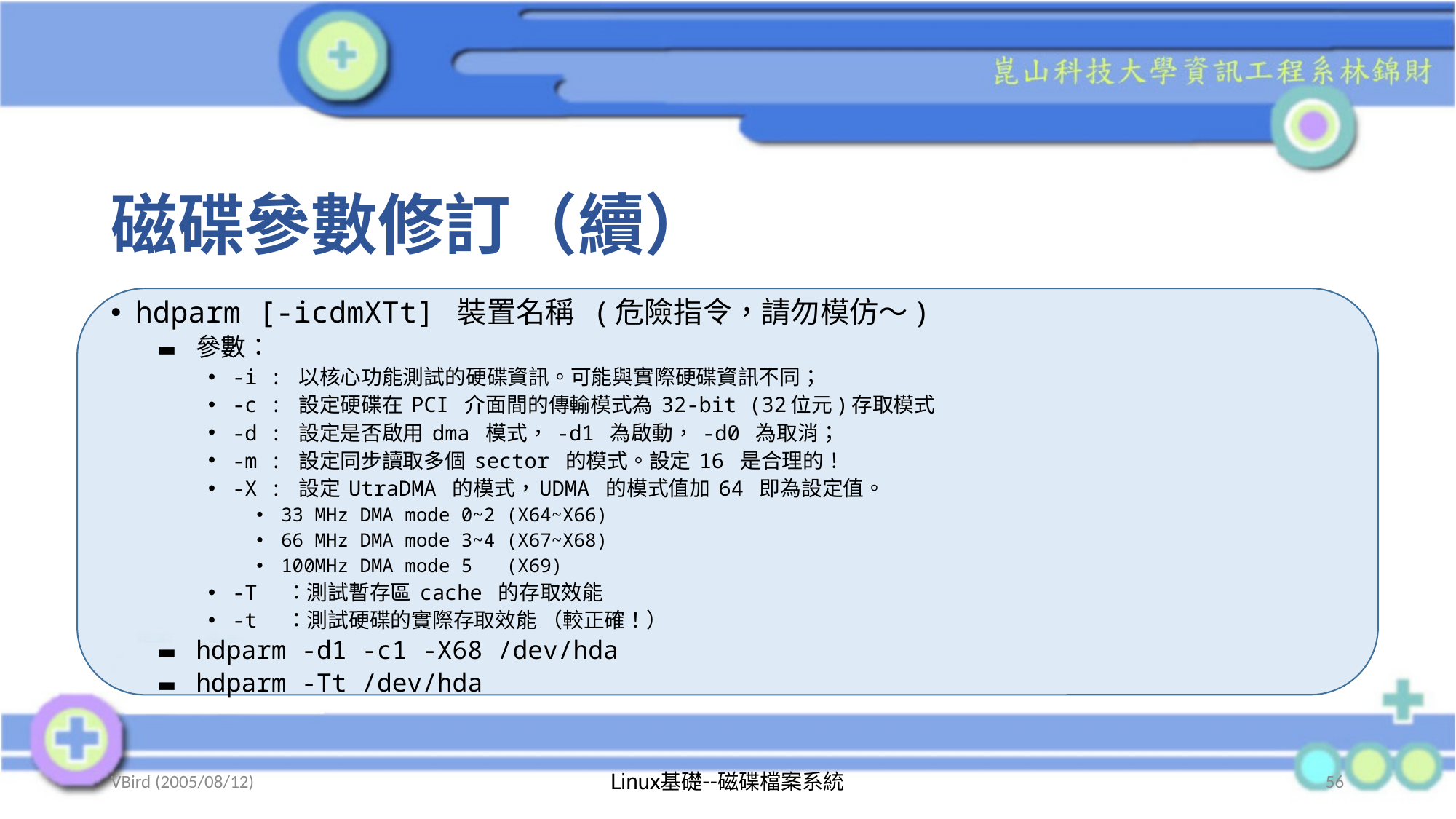

# 磁碟參數修訂（續）

hdparm [-icdmXTt] 裝置名稱  (危險指令，請勿模仿～)
參數：
-i : 以核心功能測試的硬碟資訊。可能與實際硬碟資訊不同；
-c : 設定硬碟在 PCI 介面間的傳輸模式為 32-bit (32位元)存取模式
-d : 設定是否啟用 dma 模式， -d1 為啟動， -d0 為取消；
-m : 設定同步讀取多個 sector 的模式。設定 16 是合理的！
-X : 設定 UtraDMA 的模式，UDMA 的模式值加 64 即為設定值。
33 MHz DMA mode 0~2 (X64~X66)
66 MHz DMA mode 3~4 (X67~X68)
100MHz DMA mode 5   (X69)
-T  ：測試暫存區 cache 的存取效能
-t  ：測試硬碟的實際存取效能 （較正確！）
hdparm -d1 -c1 -X68 /dev/hda
hdparm -Tt /dev/hda
VBird (2005/08/12)
Linux基礎--磁碟檔案系統
56